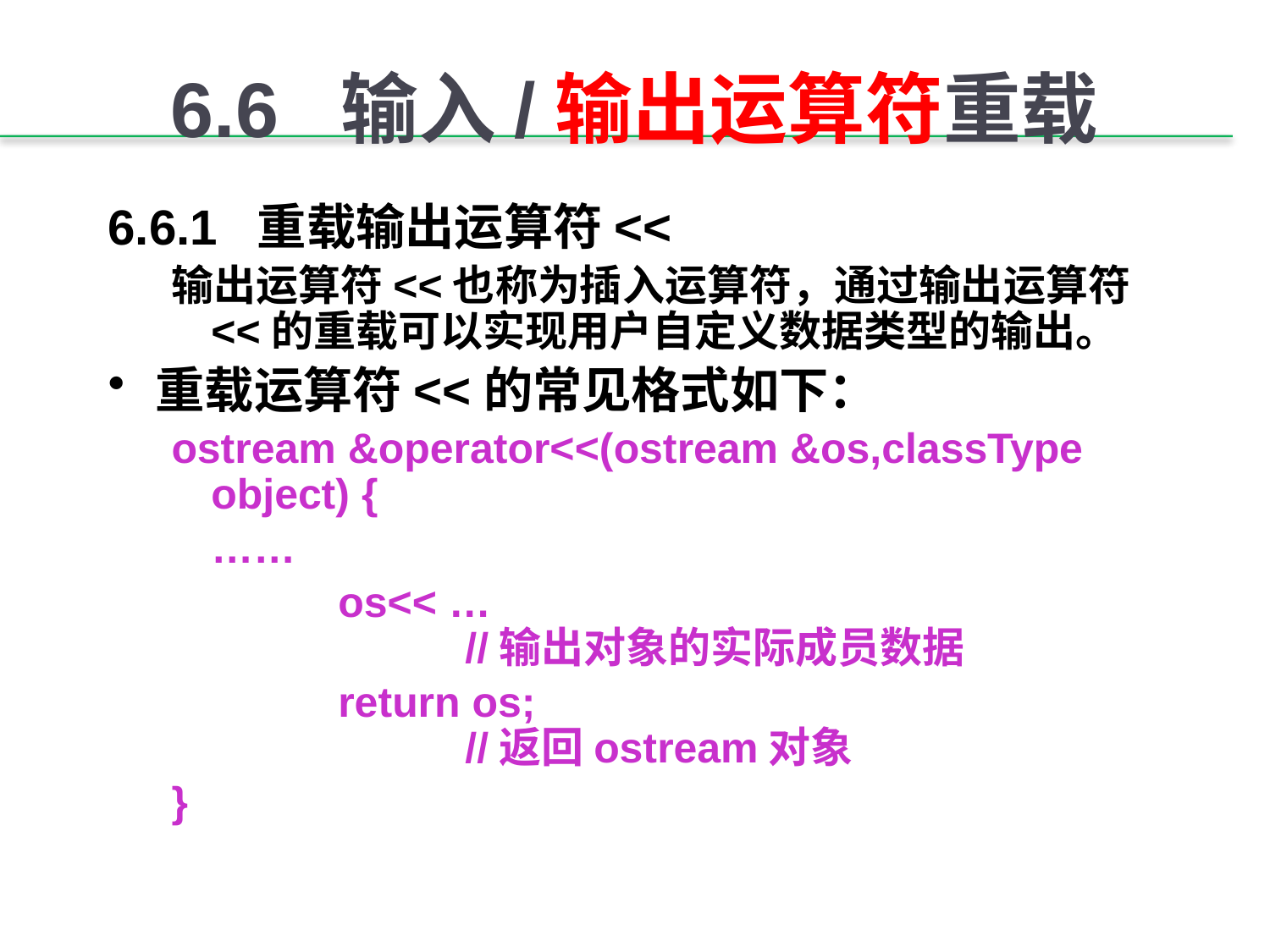

# 6.6  输入/输出运算符重载
6.6.1  重载输出运算符<<
输出运算符<<也称为插入运算符，通过输出运算符<<的重载可以实现用户自定义数据类型的输出。
重载运算符<<的常见格式如下：
ostream &operator<<(ostream &os,classType object) {
   	……
		os<< …    							//输出对象的实际成员数据
		return os;  							//返回ostream对象
}